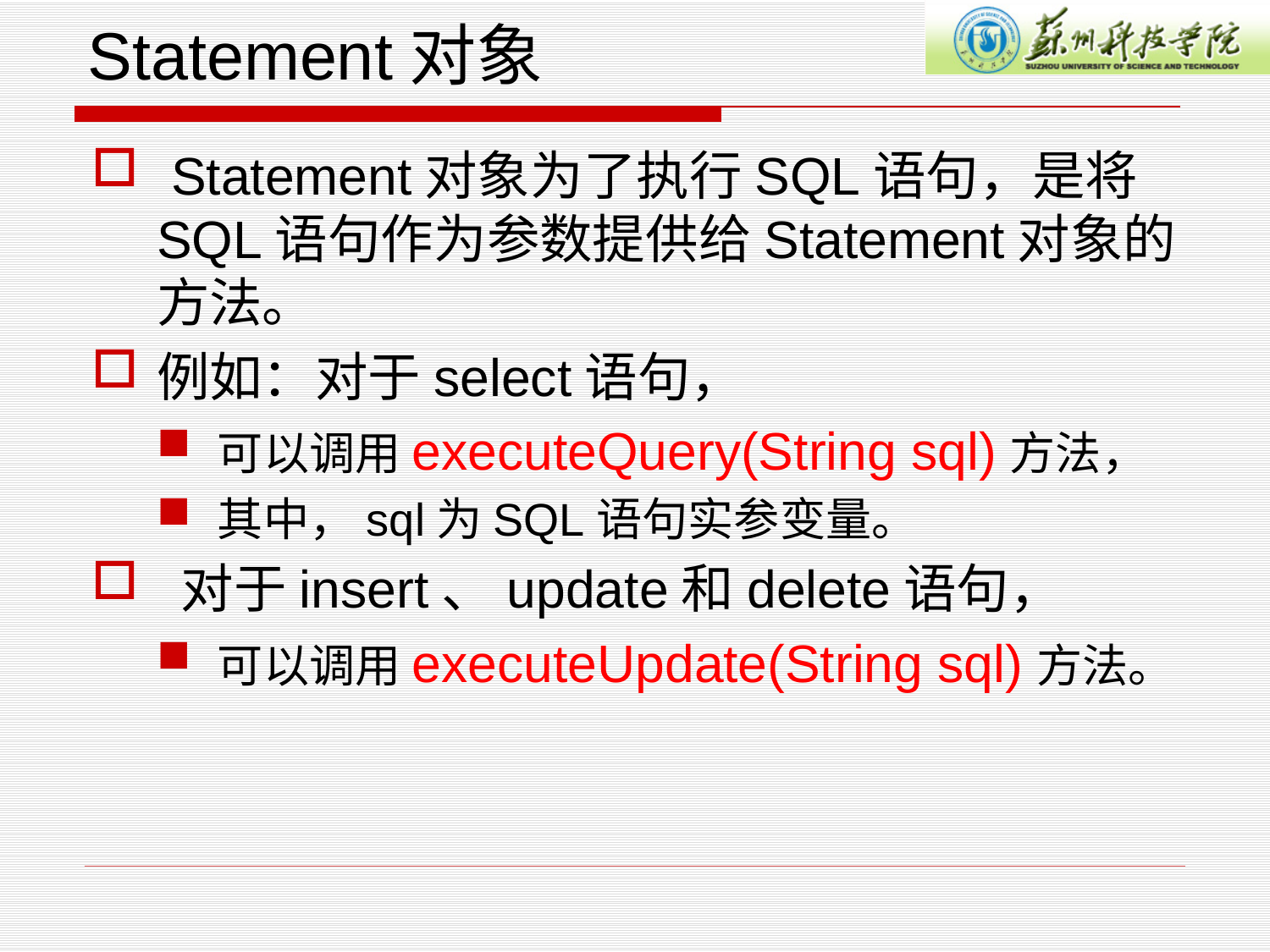

# Statement对象
 Statement对象为了执行SQL语句，是将SQL语句作为参数提供给Statement对象的方法。
例如：对于select语句，
可以调用executeQuery(String sql)方法，
其中，sql为SQL语句实参变量。
 对于insert、update和delete语句，
可以调用executeUpdate(String sql)方法。